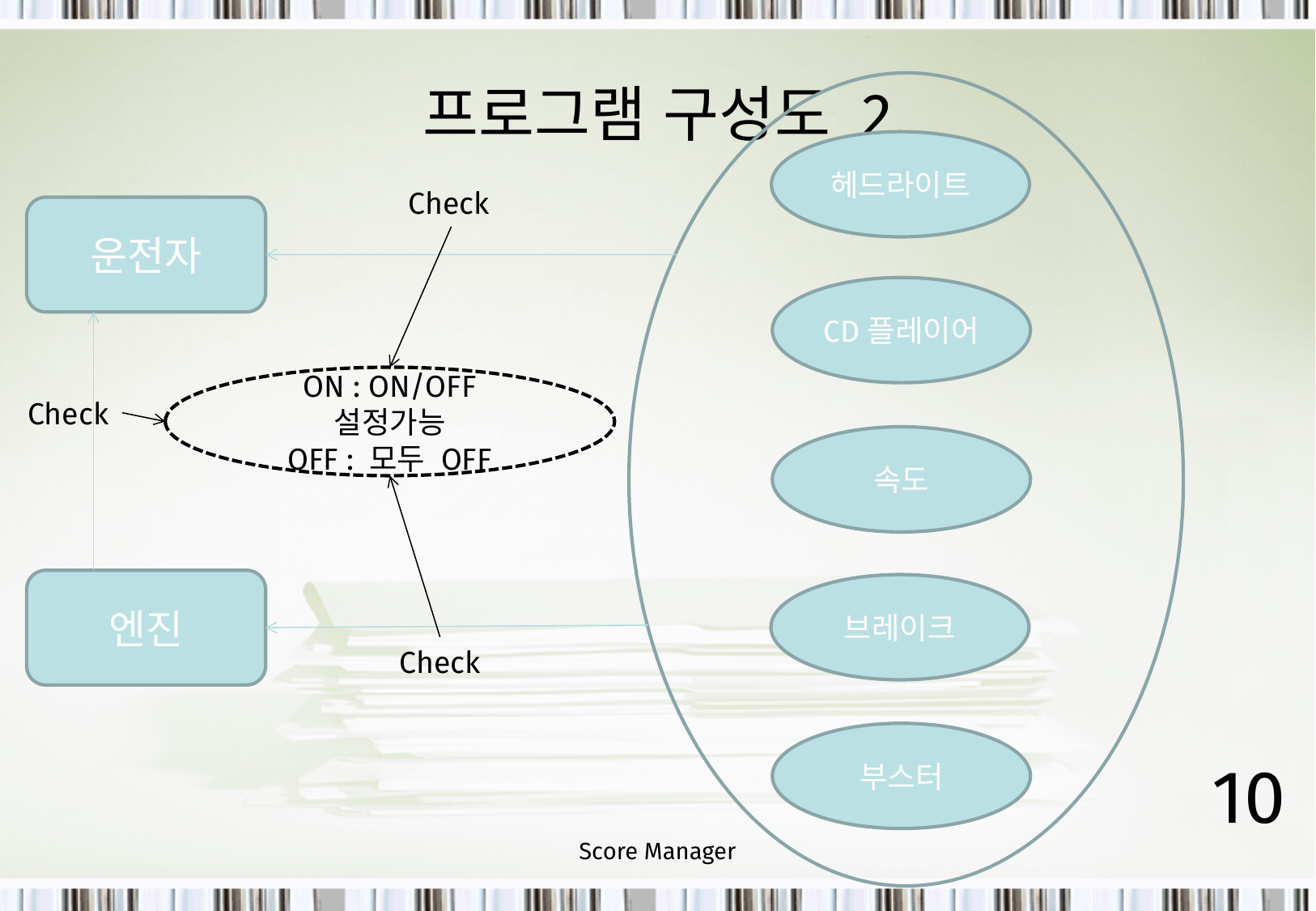

# 프로그램 구성도 2

헤드라이트
CD플레이어
속도
브레이크
부스터
Check
운전자
ON : ON/OFF 설정가능
OFF : 모두 OFF
Check
엔진
Check
10
Score Manager